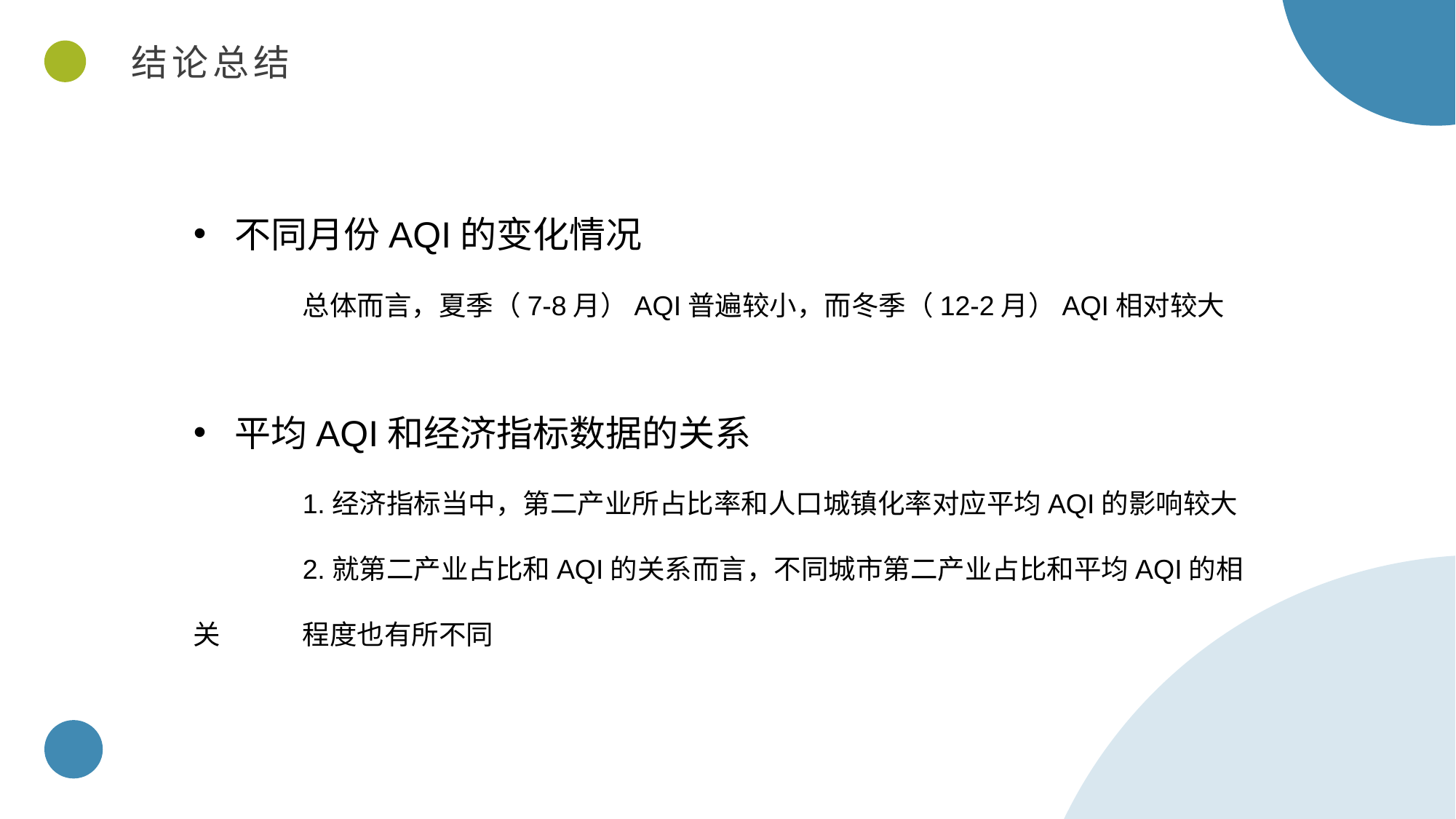

结论总结

不同月份AQI的变化情况
	总体而言，夏季（7-8月）AQI普遍较小，而冬季（12-2月）AQI相对较大

平均AQI和经济指标数据的关系
	1.经济指标当中，第二产业所占比率和人口城镇化率对应平均AQI的影响较大
	2.就第二产业占比和AQI的关系而言，不同城市第二产业占比和平均AQI的相关	程度也有所不同